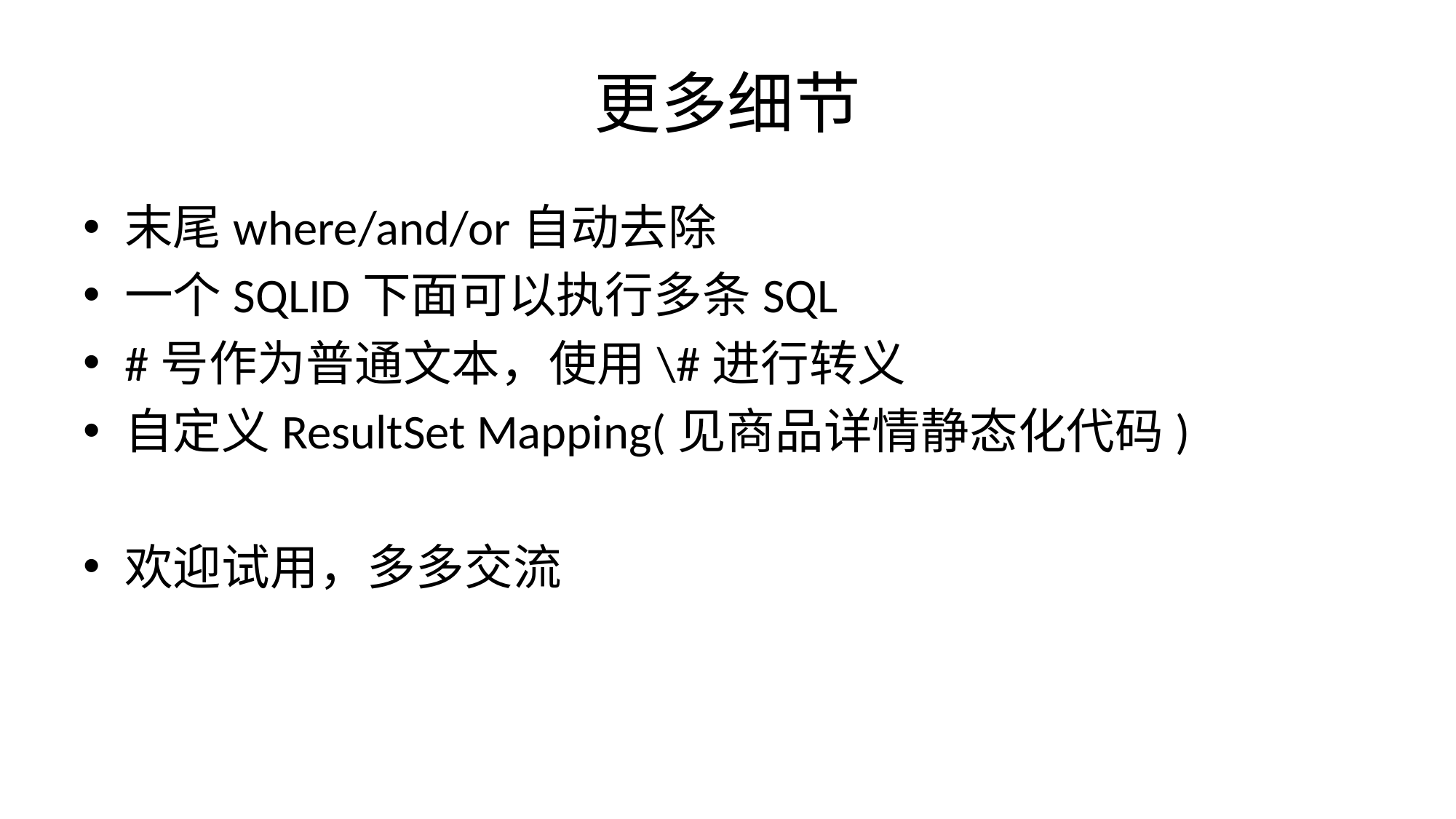

# 更多细节
末尾where/and/or自动去除
一个SQLID下面可以执行多条SQL
#号作为普通文本，使用\#进行转义
自定义ResultSet Mapping(见商品详情静态化代码)

欢迎试用，多多交流